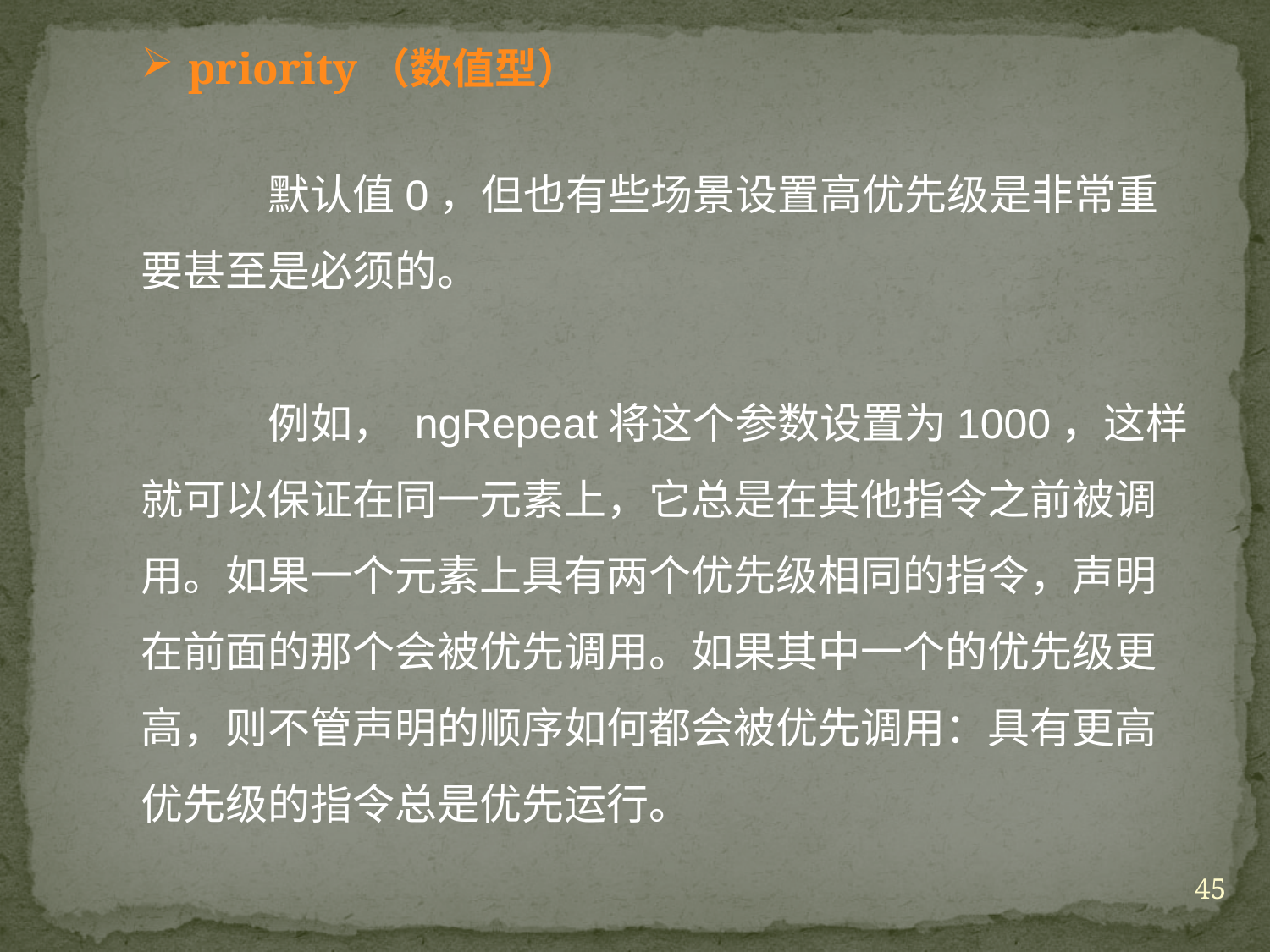

priority（数值型）
	默认值0，但也有些场景设置高优先级是非常重要甚至是必须的。

	例如， ngRepeat将这个参数设置为1000，这样就可以保证在同一元素上，它总是在其他指令之前被调用。如果一个元素上具有两个优先级相同的指令，声明在前面的那个会被优先调用。如果其中一个的优先级更高，则不管声明的顺序如何都会被优先调用：具有更高优先级的指令总是优先运行。
45